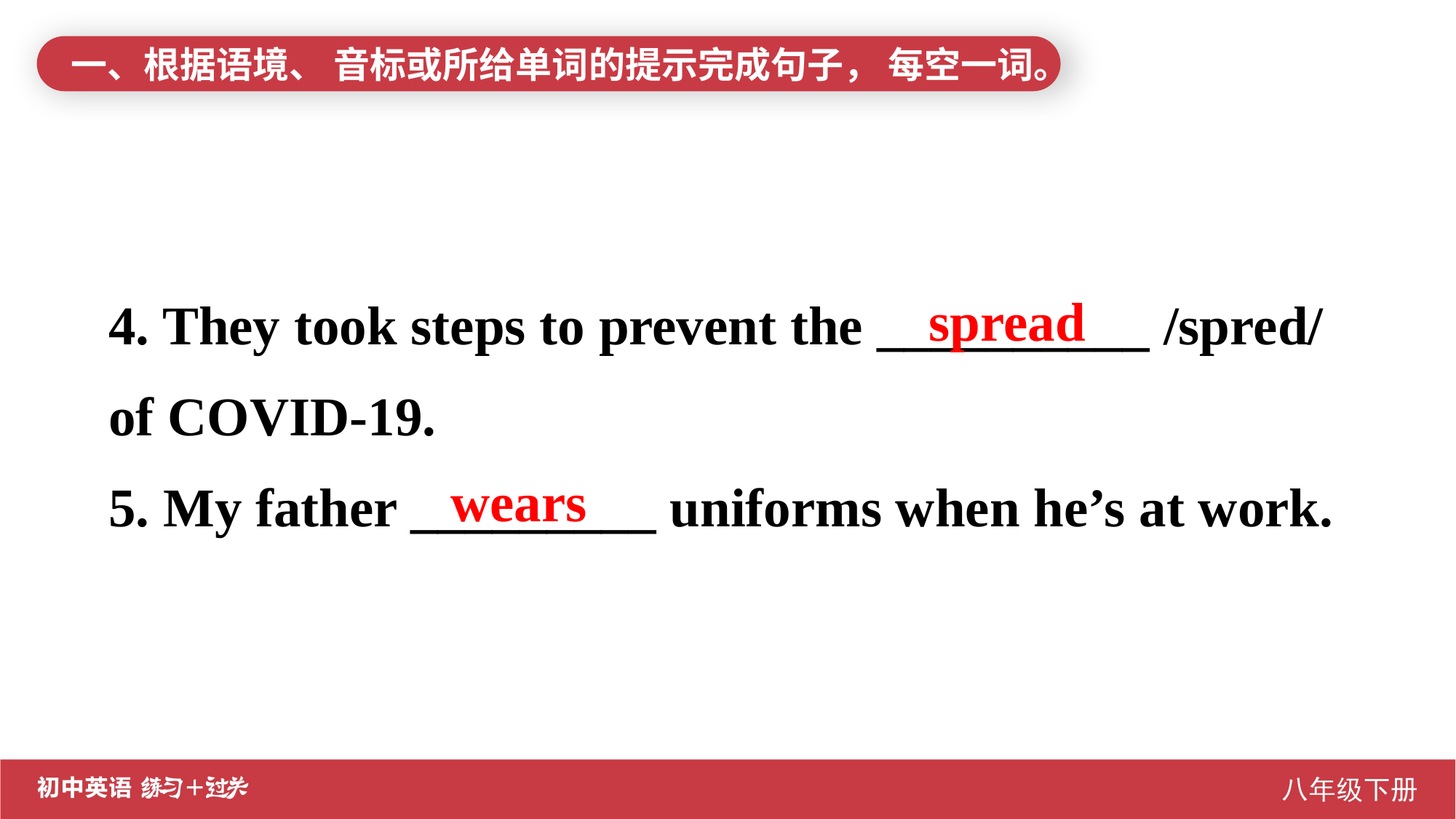

一、根据语境、 音标或所给单词的提示完成句子， 每空一词。
4. They took steps to prevent the __________ /spred/ of COVID-19.
5. My father _________ uniforms when he’s at work.
spread
wears